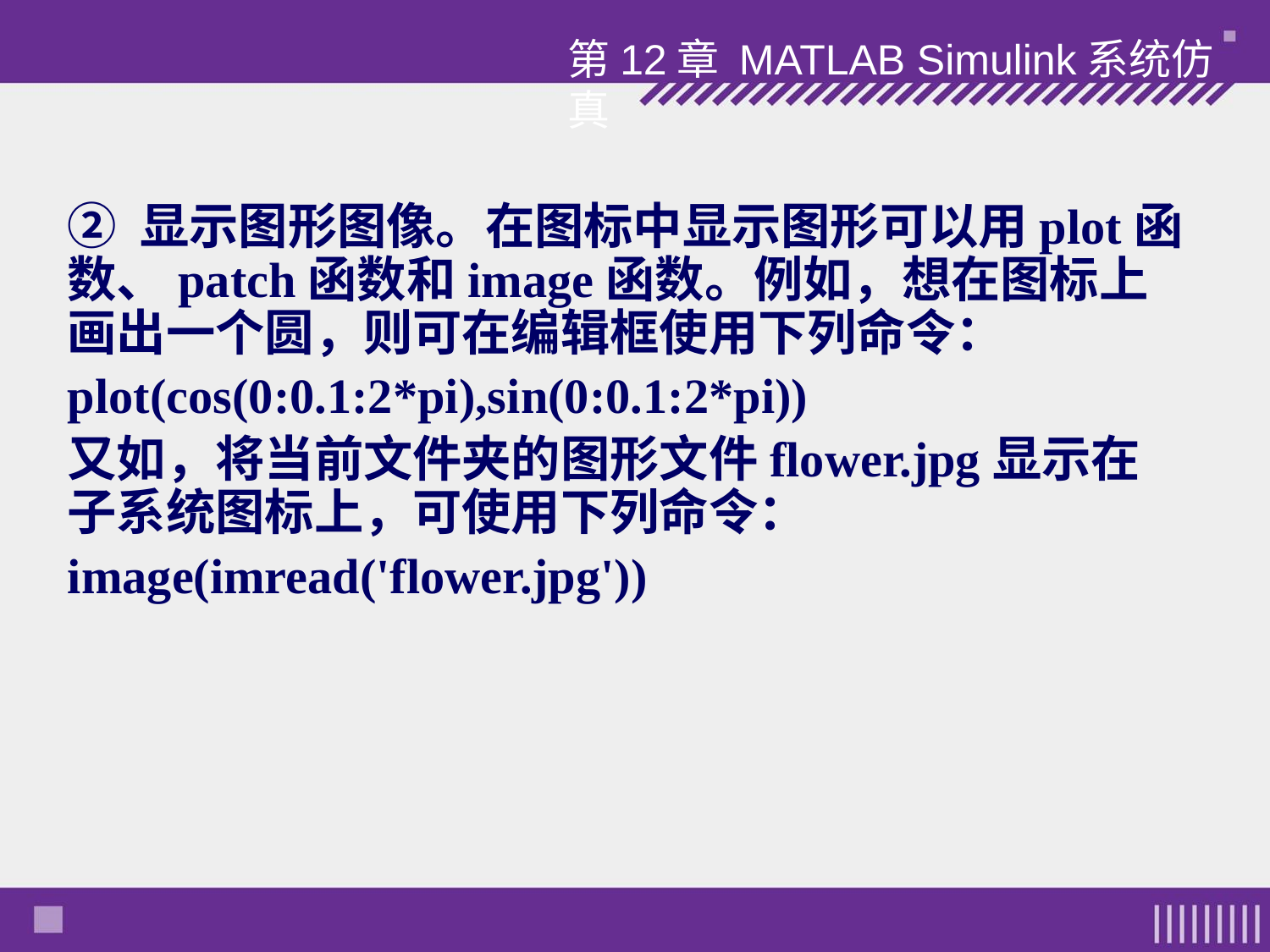

第12章 MATLAB Simulink系统仿真

② 显示图形图像。在图标中显示图形可以用plot函数、patch函数和image函数。例如，想在图标上画出一个圆，则可在编辑框使用下列命令：
plot(cos(0:0.1:2*pi),sin(0:0.1:2*pi))
又如，将当前文件夹的图形文件flower.jpg显示在子系统图标上，可使用下列命令：
image(imread('flower.jpg'))